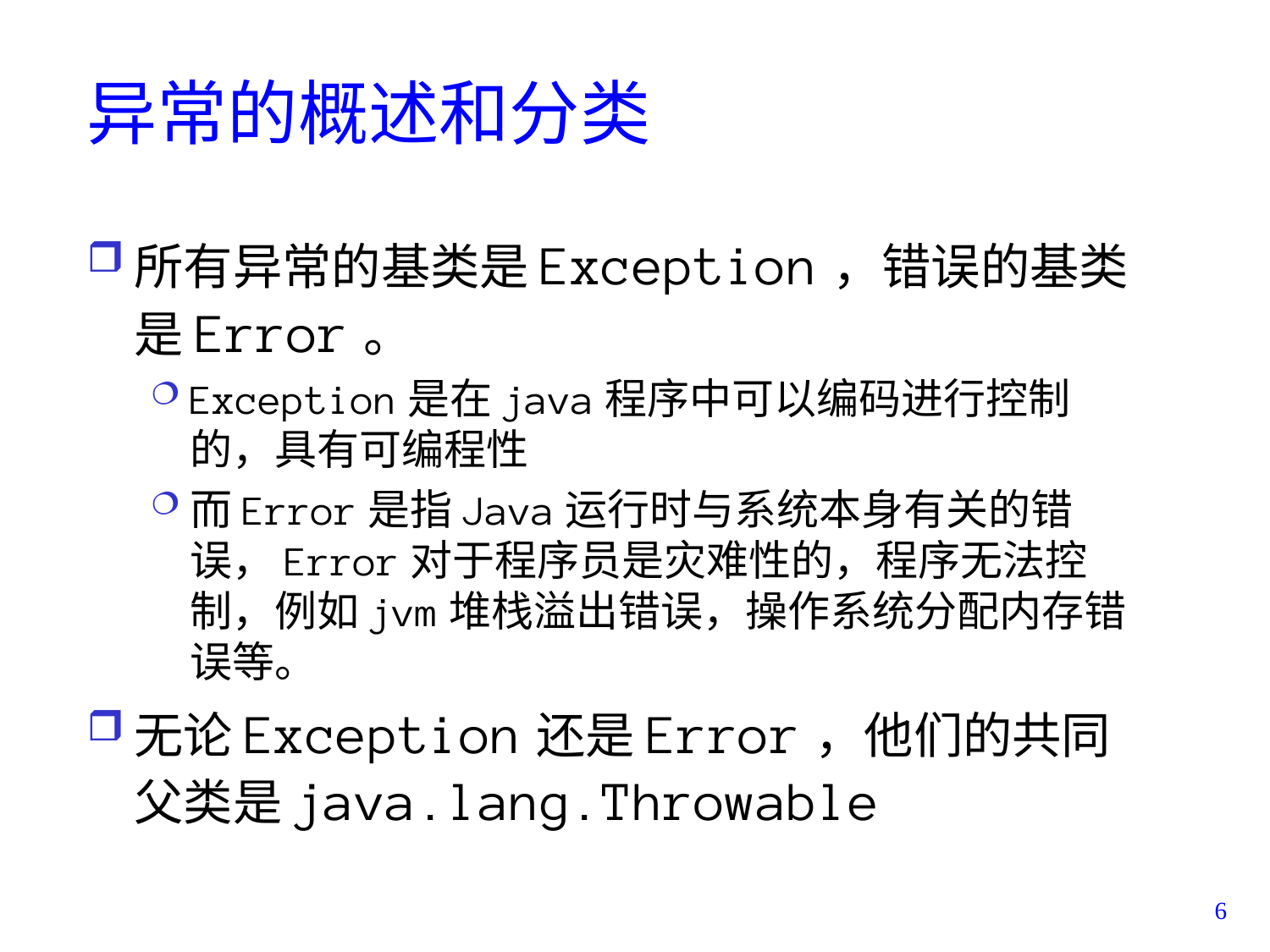

# 异常的概述和分类
所有异常的基类是Exception，错误的基类是Error。
Exception是在java程序中可以编码进行控制的，具有可编程性
而Error是指Java运行时与系统本身有关的错误，Error对于程序员是灾难性的，程序无法控制，例如jvm堆栈溢出错误，操作系统分配内存错误等。
无论Exception还是Error，他们的共同父类是java.lang.Throwable
6